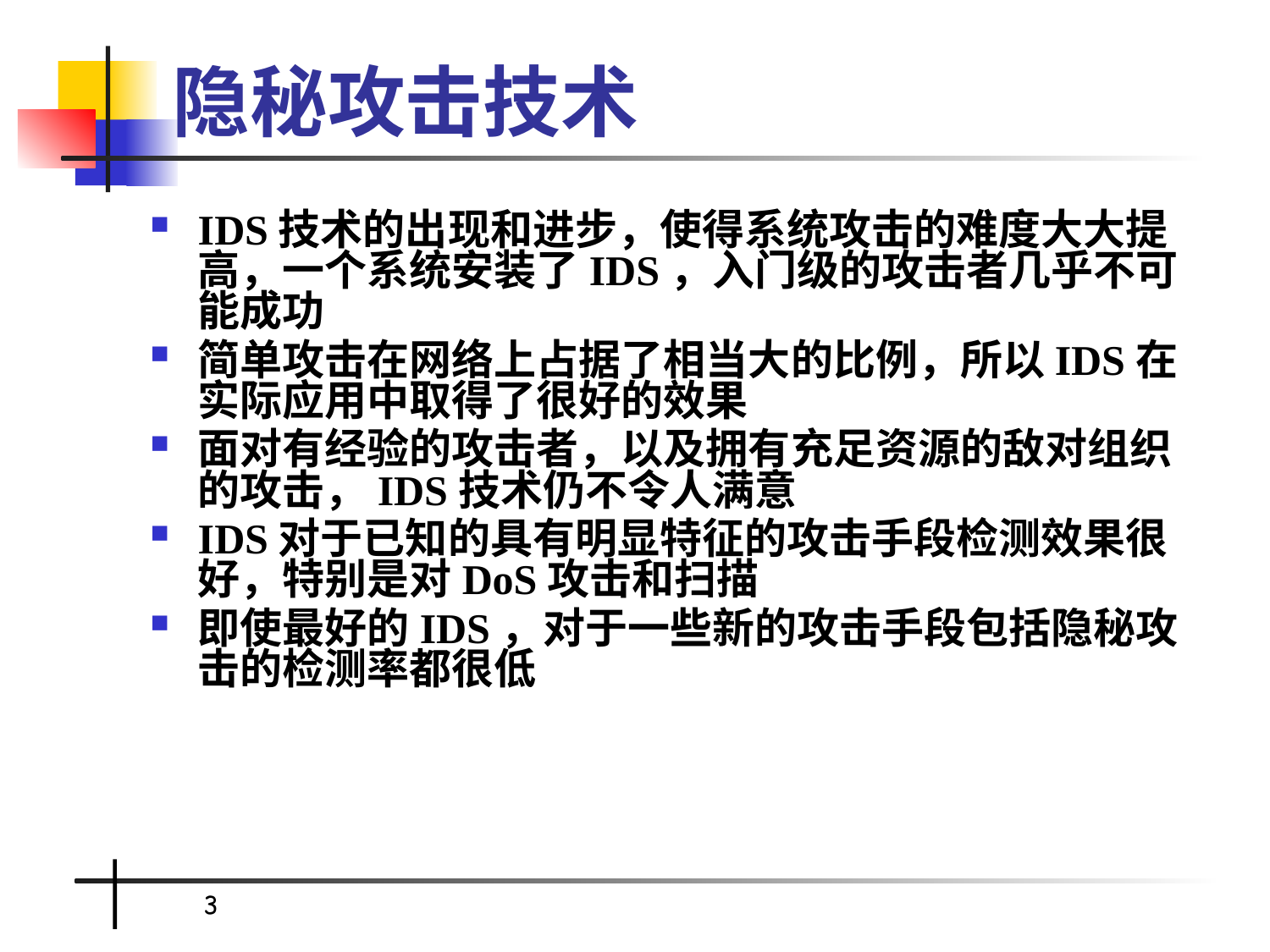

# 隐秘攻击技术
IDS技术的出现和进步，使得系统攻击的难度大大提高，一个系统安装了IDS，入门级的攻击者几乎不可能成功
简单攻击在网络上占据了相当大的比例，所以IDS在实际应用中取得了很好的效果
面对有经验的攻击者，以及拥有充足资源的敌对组织的攻击，IDS技术仍不令人满意
IDS对于已知的具有明显特征的攻击手段检测效果很好，特别是对DoS攻击和扫描
即使最好的IDS，对于一些新的攻击手段包括隐秘攻击的检测率都很低
3